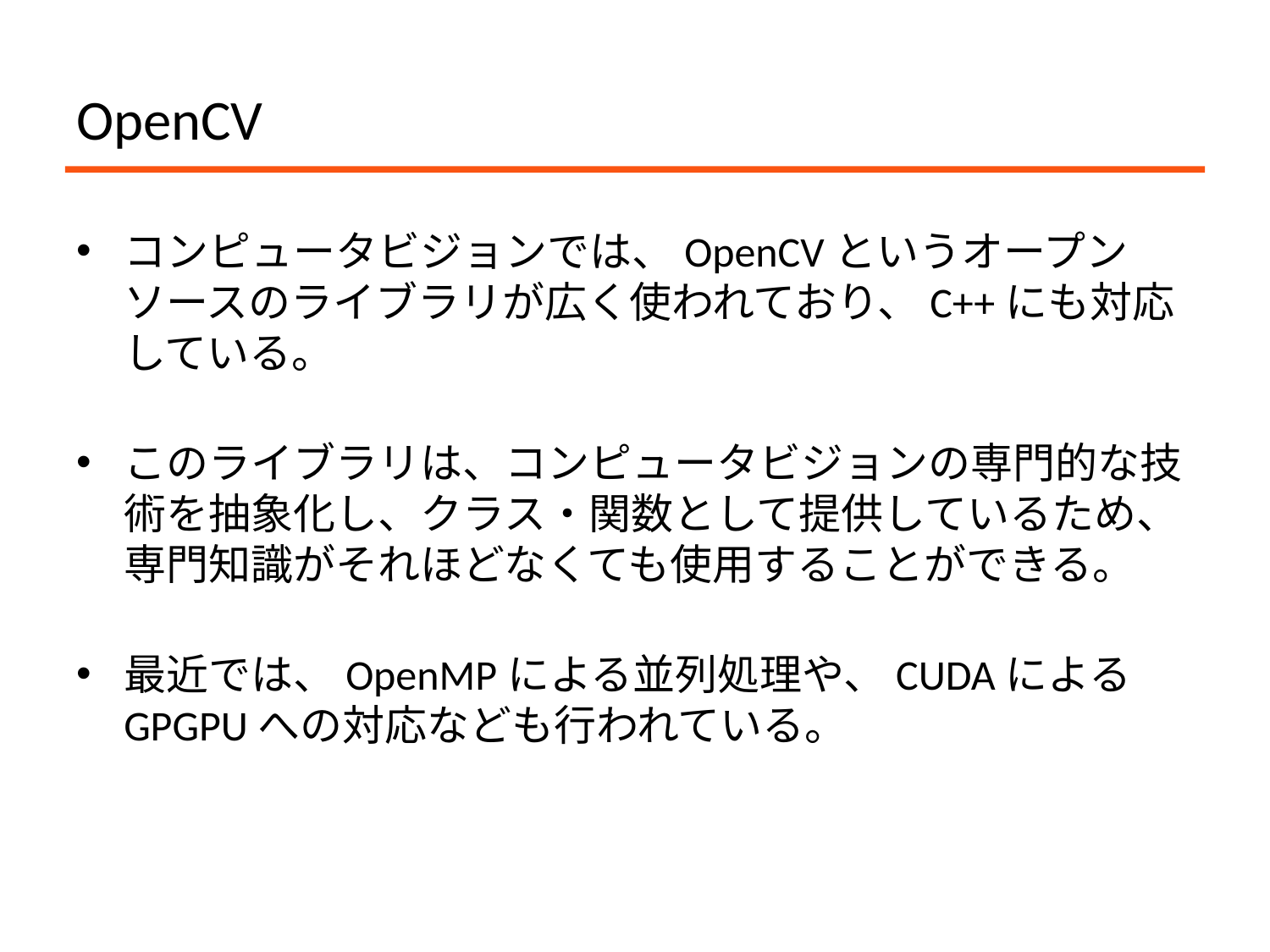

# OpenCV
コンピュータビジョンでは、OpenCVというオープンソースのライブラリが広く使われており、C++にも対応している。
このライブラリは、コンピュータビジョンの専門的な技術を抽象化し、クラス・関数として提供しているため、専門知識がそれほどなくても使用することができる。
最近では、OpenMPによる並列処理や、CUDAによるGPGPUへの対応なども行われている。